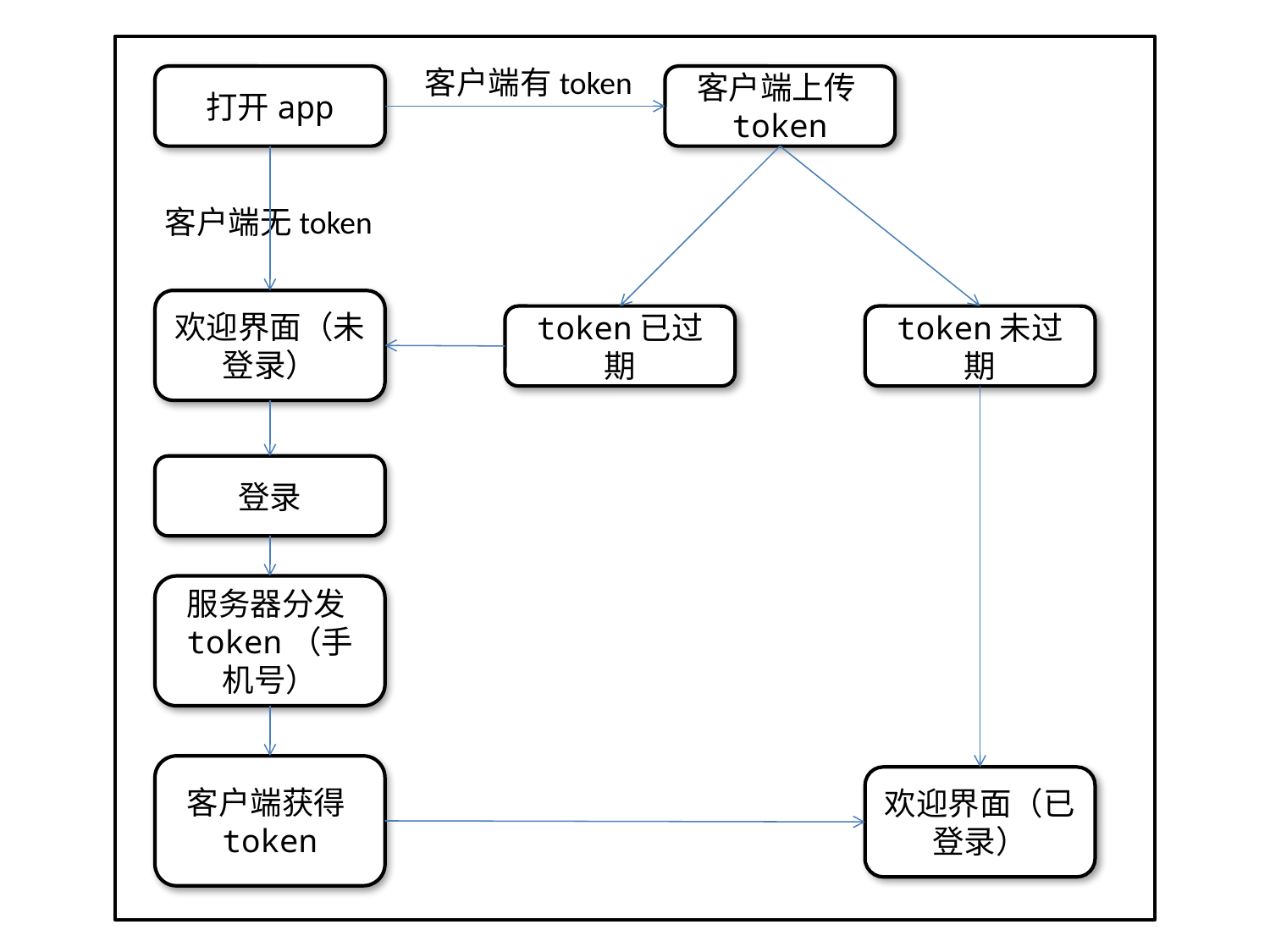

客户端有token
打开app
客户端上传token
客户端无token
欢迎界面（未登录）
token已过期
token未过期
登录
服务器分发token（手机号）
客户端获得token
欢迎界面（已登录）